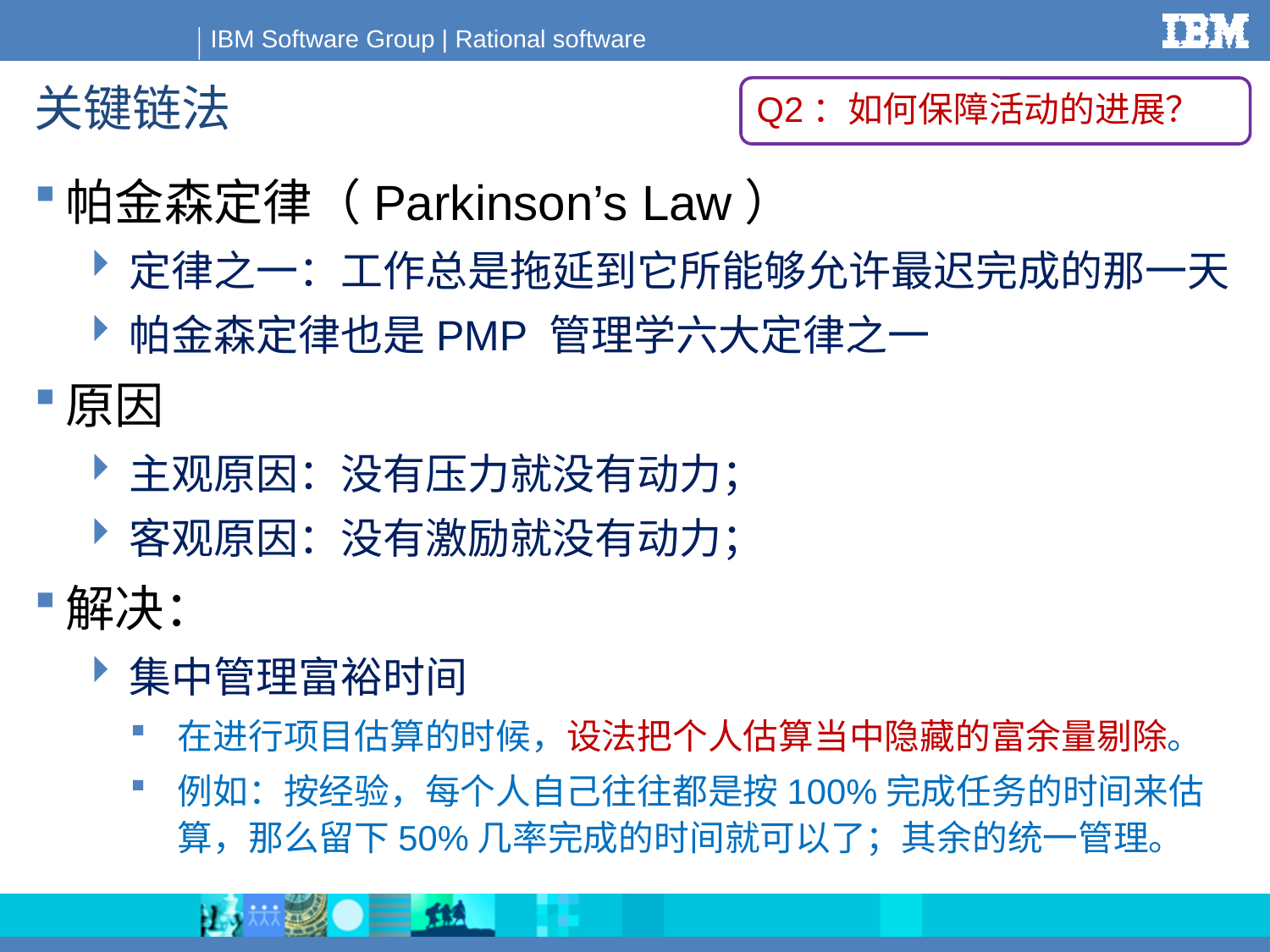

# 关键链法
Q2：如何保障活动的进展？
帕金森定律（Parkinson’s Law）
定律之一：工作总是拖延到它所能够允许最迟完成的那一天
帕金森定律也是PMP 管理学六大定律之一
原因
主观原因：没有压力就没有动力；
客观原因：没有激励就没有动力；
解决：
集中管理富裕时间
在进行项目估算的时候，设法把个人估算当中隐藏的富余量剔除。
例如：按经验，每个人自己往往都是按100%完成任务的时间来估算，那么留下50%几率完成的时间就可以了；其余的统一管理。